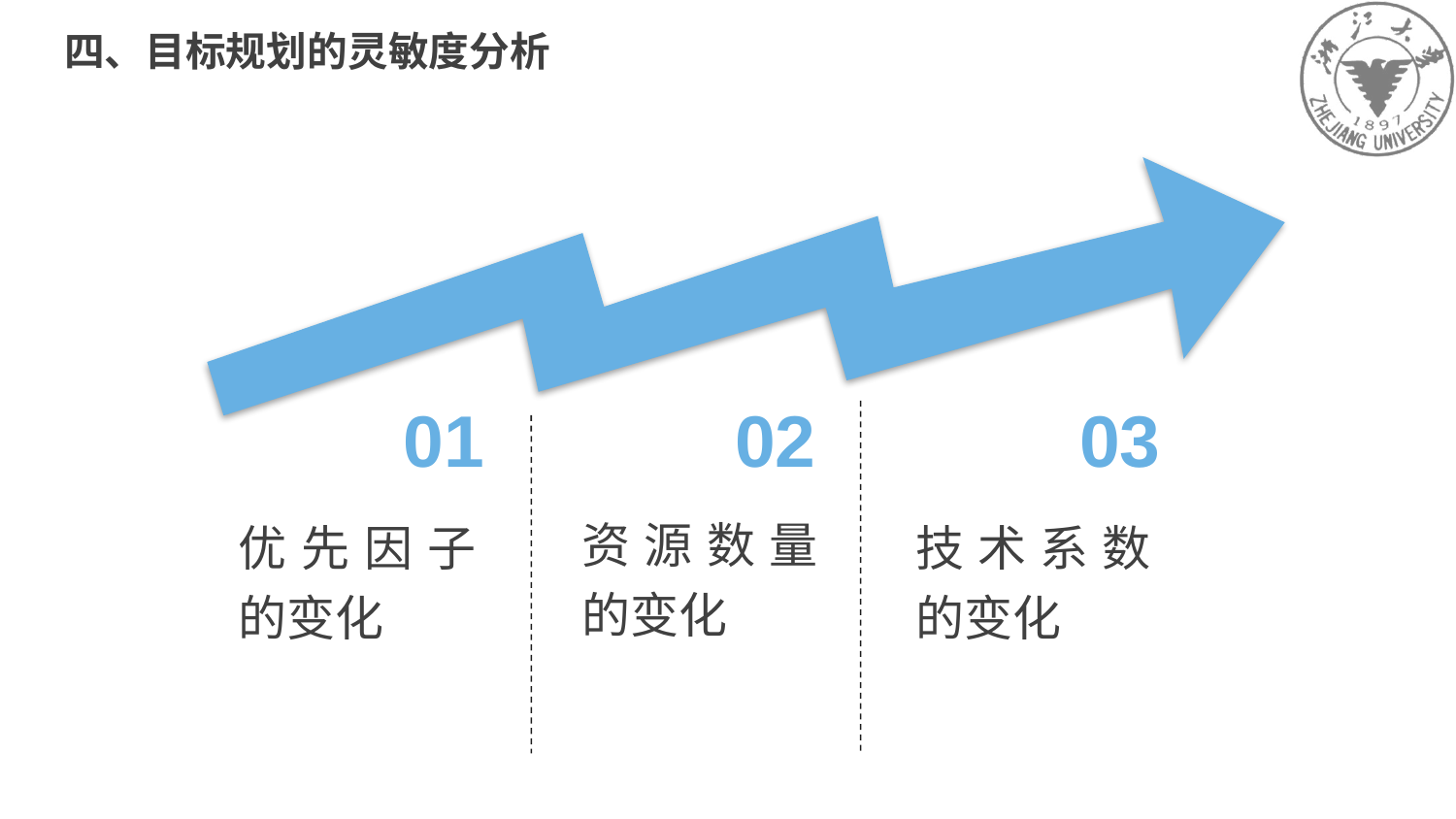

四、目标规划的灵敏度分析

01
优先因子的变化
02
资源数量的变化
03
技术系数的变化